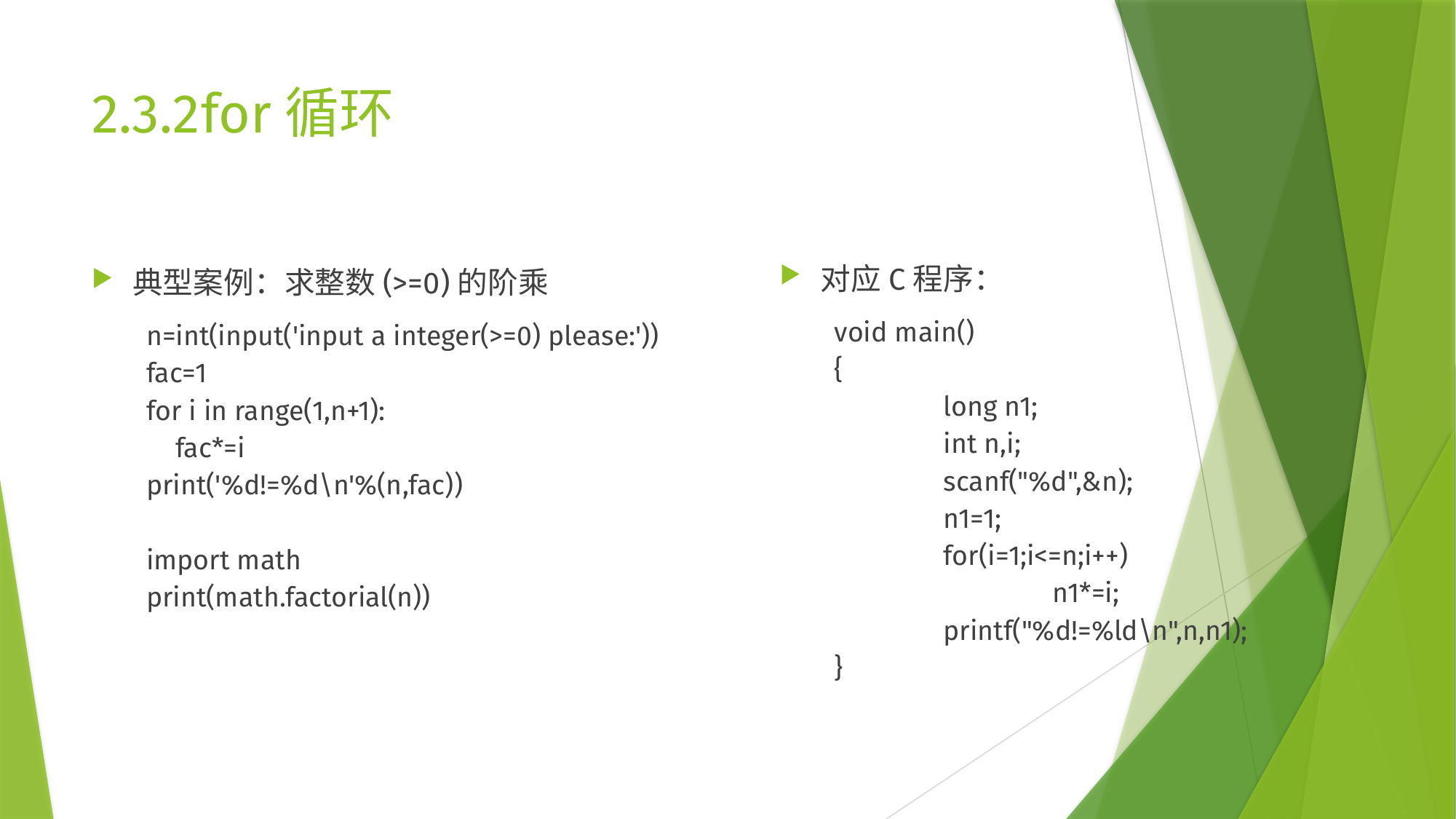

# 2.3.2	for循环
对应C程序：
void main()
{
	long n1;
	int n,i;
	scanf("%d",&n);
	n1=1;
	for(i=1;i<=n;i++)
		n1*=i;
	printf("%d!=%ld\n",n,n1);
}
典型案例：求整数(>=0)的阶乘
n=int(input('input a integer(>=0) please:'))
fac=1
for i in range(1,n+1):
    fac*=i
print('%d!=%d\n'%(n,fac))

import math
print(math.factorial(n))